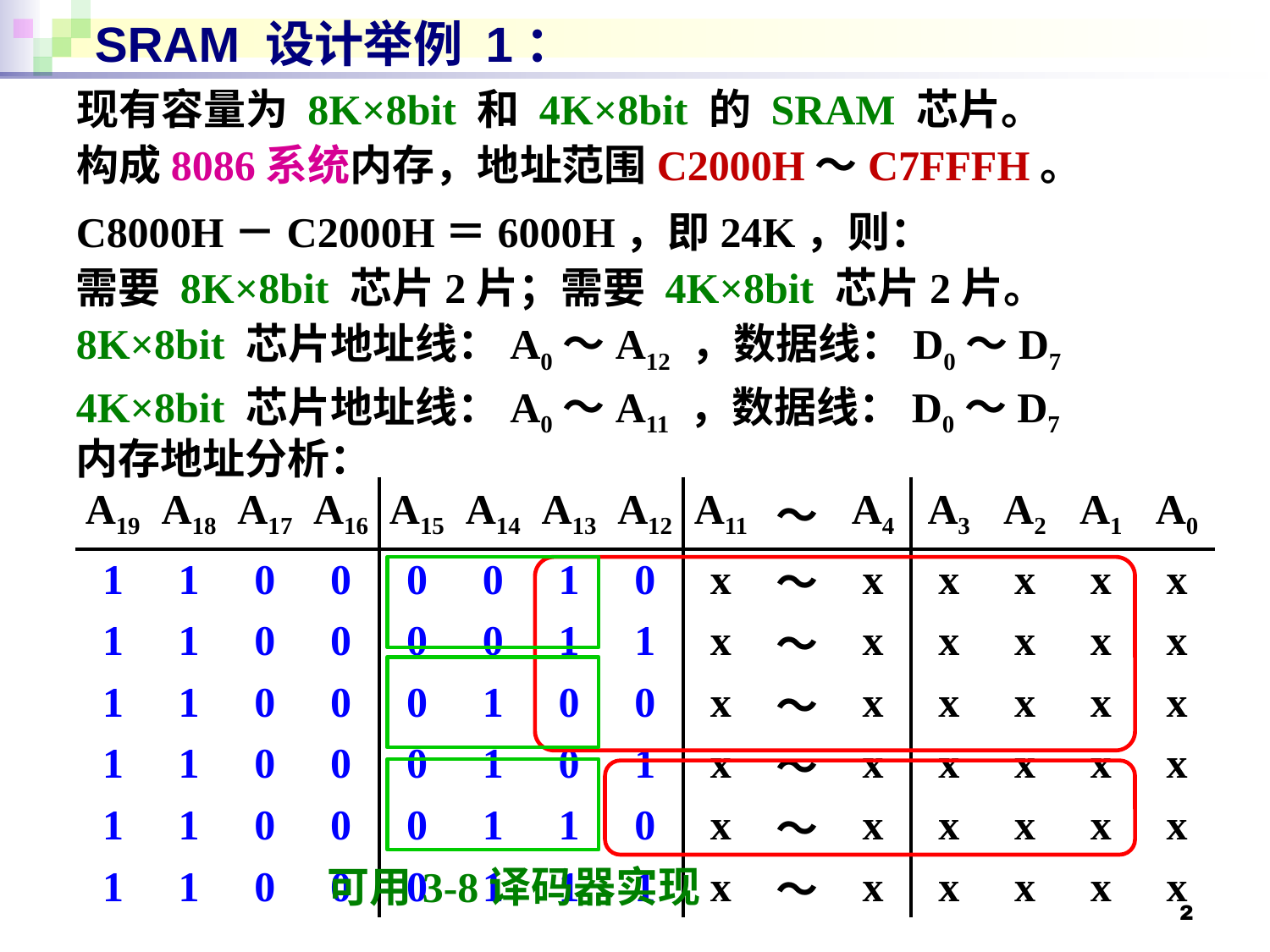

# SRAM 设计举例 1：
现有容量为 8K×8bit 和 4K×8bit 的 SRAM 芯片。
构成8086系统内存，地址范围C2000H～C7FFFH。
C8000H－C2000H＝6000H，即24K，则：
需要 8K×8bit 芯片2片；需要 4K×8bit 芯片2片。
8K×8bit 芯片地址线：A0～A12 ，数据线：D0～D7
4K×8bit 芯片地址线：A0～A11 ，数据线：D0～D7
内存地址分析：
| A19 | A18 | A17 | A16 | A15 | A14 | A13 | A12 | A11 | ～ | A4 | A3 | A2 | A1 | A0 |
| --- | --- | --- | --- | --- | --- | --- | --- | --- | --- | --- | --- | --- | --- | --- |
| 1 | 1 | 0 | 0 | 0 | 0 | 1 | 0 | x | ～ | x | x | x | x | x |
| 1 | 1 | 0 | 0 | 0 | 0 | 1 | 1 | x | ～ | x | x | x | x | x |
| 1 | 1 | 0 | 0 | 0 | 1 | 0 | 0 | x | ～ | x | x | x | x | x |
| 1 | 1 | 0 | 0 | 0 | 1 | 0 | 1 | x | ～ | x | x | x | x | x |
| 1 | 1 | 0 | 0 | 0 | 1 | 1 | 0 | x | ～ | x | x | x | x | x |
| 1 | 1 | 0 | 0 | 0 | 1 | 1 | 1 | x | ～ | x | x | x | x | x |

可用3-8译码器实现
2